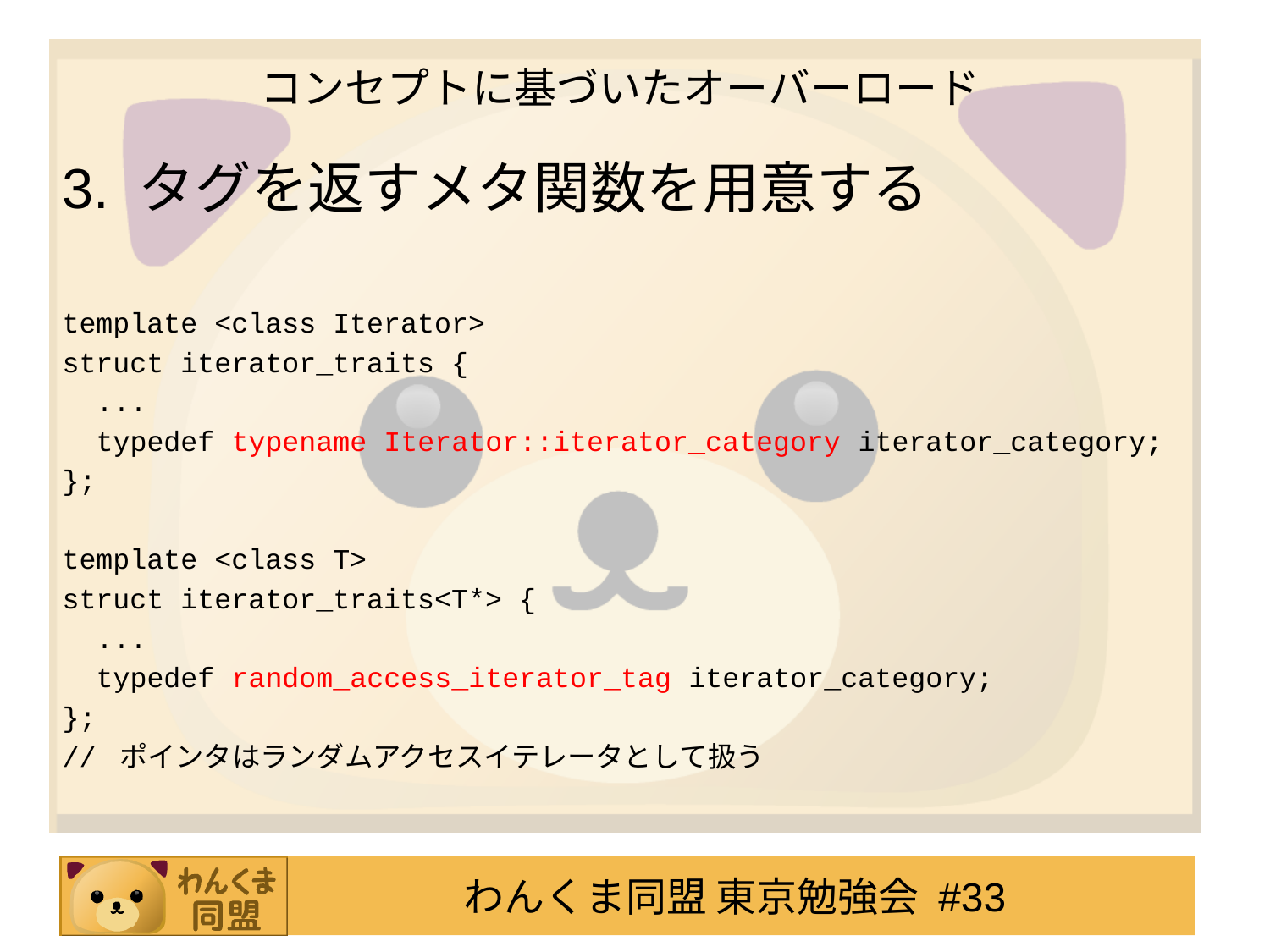

# コンセプトに基づいたオーバーロード
3. タグを返すメタ関数を用意する

template <class Iterator>
struct iterator_traits {
  ...
  typedef typename Iterator::iterator_category iterator_category;
};

template <class T>
struct iterator_traits<T*> {
  ...
  typedef random_access_iterator_tag iterator_category;
};
// ポインタはランダムアクセスイテレータとして扱う